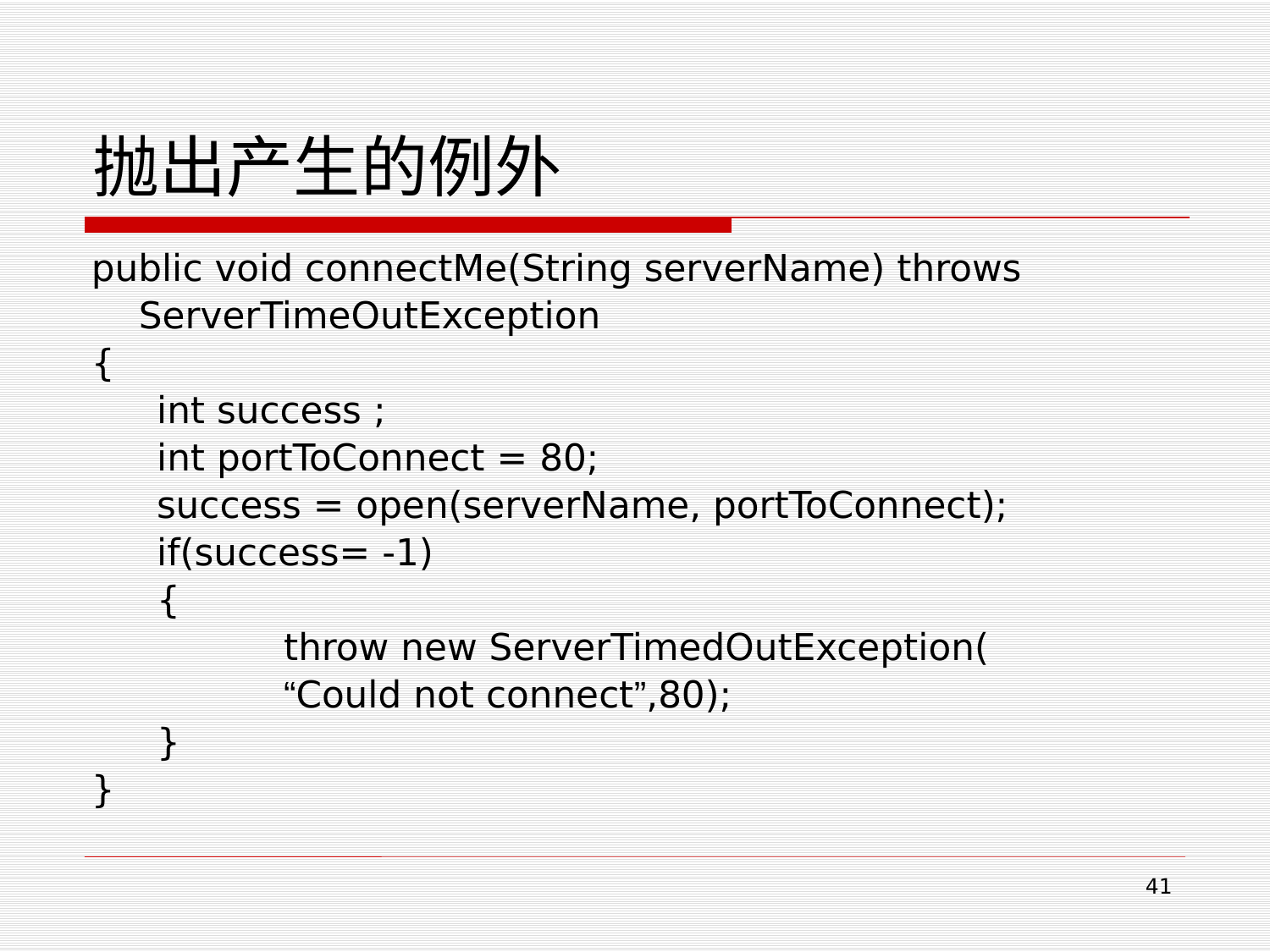

# 抛出产生的例外
public void connectMe(String serverName) throws
    ServerTimeOutException
{
	int success ;
	int portToConnect = 80;
	success = open(serverName, portToConnect);
	if(success= -1)
	{
		throw new ServerTimedOutException(
		“Could not connect”,80);
	}
}

41